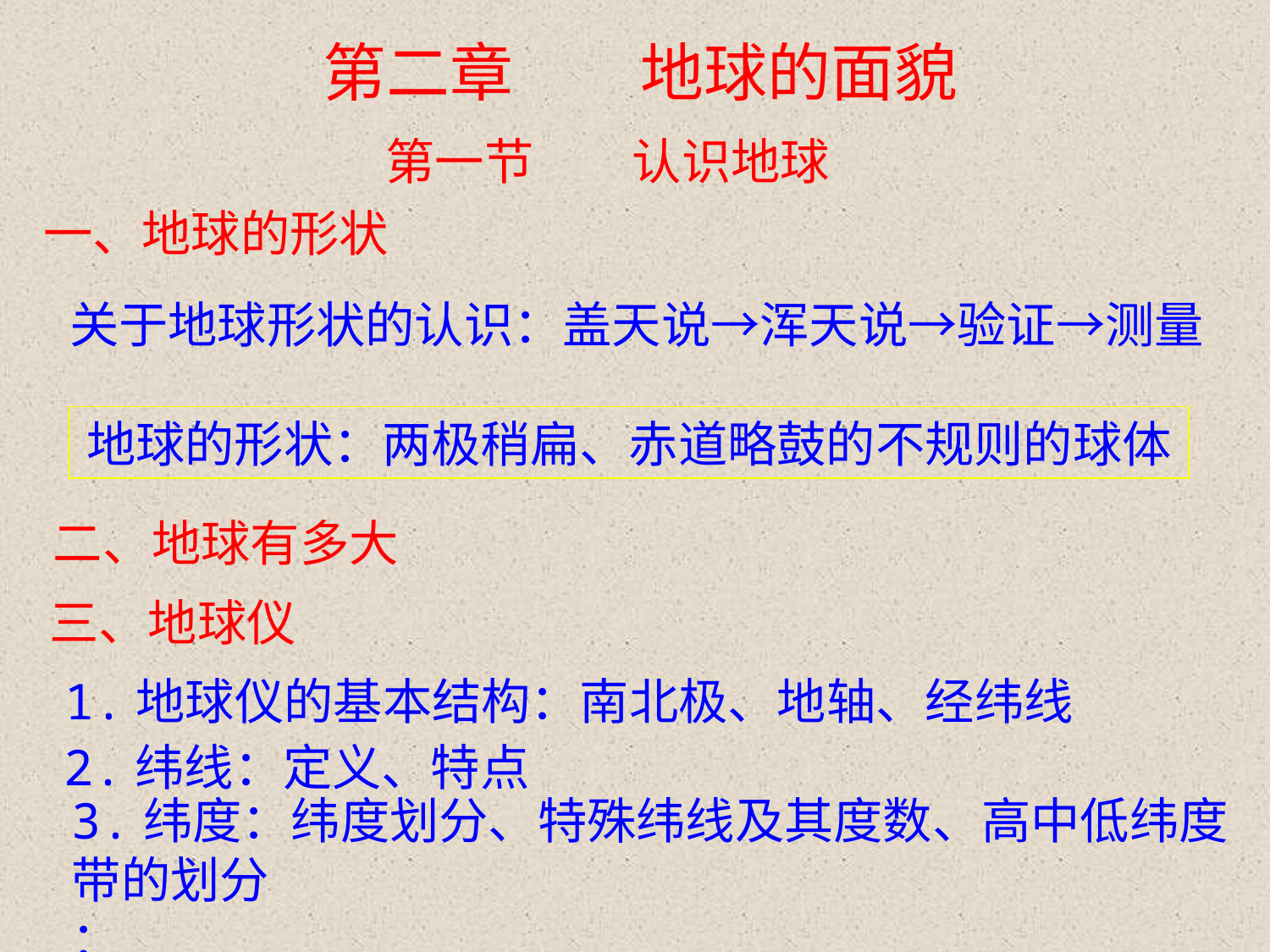

第二章　　地球的面貌
第一节　　认识地球
一、地球的形状
关于地球形状的认识：盖天说→浑天说→验证→测量
地球的形状：两极稍扁、赤道略鼓的不规则的球体
二、地球有多大
三、地球仪
1.地球仪的基本结构：南北极、地轴、经纬线
2.纬线：定义、特点
3.纬度：纬度划分、特殊纬线及其度数、高中低纬度带的划分
：